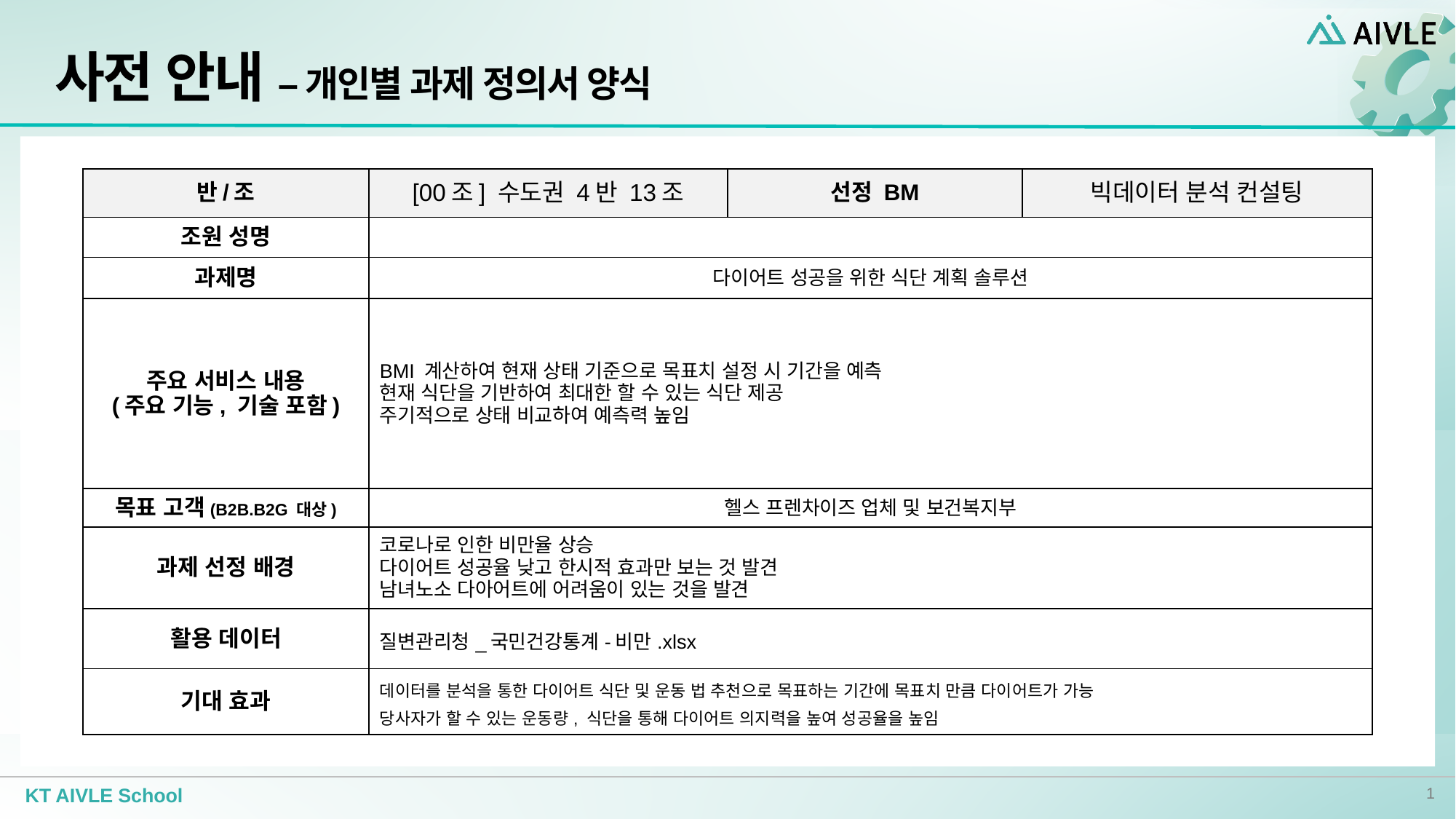

# 사전 안내 – 개인별 과제 정의서 양식
| 반/조 | [00조] 수도권 4반 13조 | 선정 BM | 빅데이터 분석 컨설팅 |
| --- | --- | --- | --- |
| 조원 성명 |  |  |  |
| 과제명 | 다이어트 성공을 위한 식단 계획 솔루션 |  |  |
| 주요 서비스 내용 (주요 기능, 기술 포함) | BMI 계산하여 현재 상태 기준으로 목표치 설정 시 기간을 예측 현재 식단을 기반하여 최대한 할 수 있는 식단 제공 주기적으로 상태 비교하여 예측력 높임 |  |  |
| 목표 고객(B2B.B2G 대상) | 헬스 프렌차이즈 업체 및 보건복지부 |  |  |
| 과제 선정 배경 | 코로나로 인한 비만율 상승 다이어트 성공율 낮고 한시적 효과만 보는 것 발견 남녀노소 다아어트에 어려움이 있는 것을 발견 |  |  |
| 활용 데이터 | 질변관리청\_국민건강통계-비만.xlsx |  |  |
| 기대 효과 | 데이터를 분석을 통한 다이어트 식단 및 운동 법 추천으로 목표하는 기간에 목표치 만큼 다이어트가 가능 당사자가 할 수 있는 운동량, 식단을 통해 다이어트 의지력을 높여 성공율을 높임 |  |  |